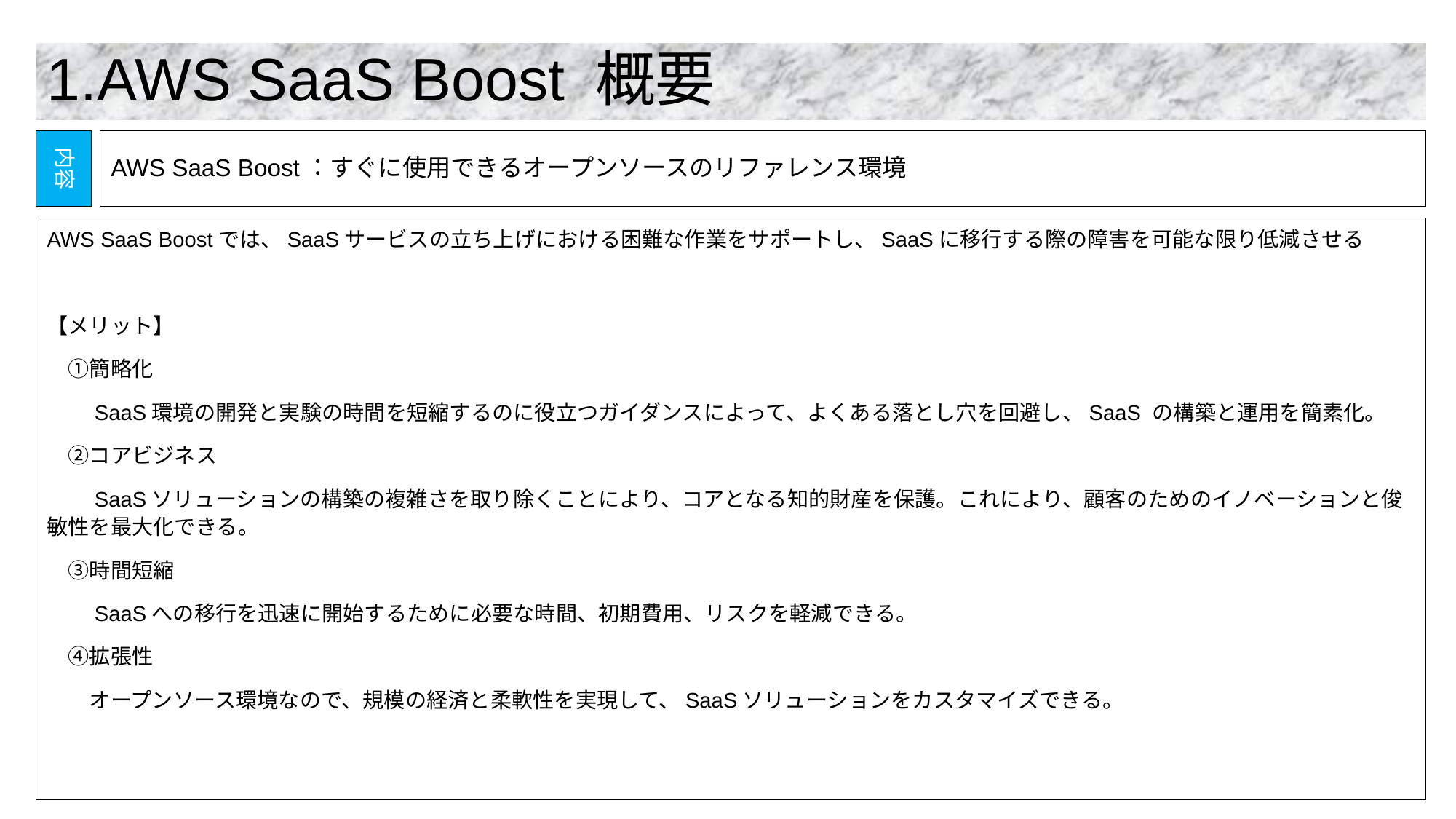

# 1.AWS SaaS Boost 概要
内容
AWS SaaS Boost：すぐに使用できるオープンソースのリファレンス環境
AWS SaaS Boostでは、SaaSサービスの立ち上げにおける困難な作業をサポートし、SaaSに移行する際の障害を可能な限り低減させる

【メリット】
　①簡略化
　　SaaS環境の開発と実験の時間を短縮するのに役立つガイダンスによって、よくある落とし穴を回避し、SaaS の構築と運用を簡素化。
　②コアビジネス
　　SaaSソリューションの構築の複雑さを取り除くことにより、コアとなる知的財産を保護。これにより、顧客のためのイノベーションと俊敏性を最大化できる。
　③時間短縮
　　SaaSへの移行を迅速に開始するために必要な時間、初期費用、リスクを軽減できる。
　④拡張性
　　オープンソース環境なので、規模の経済と柔軟性を実現して、SaaSソリューションをカスタマイズできる。